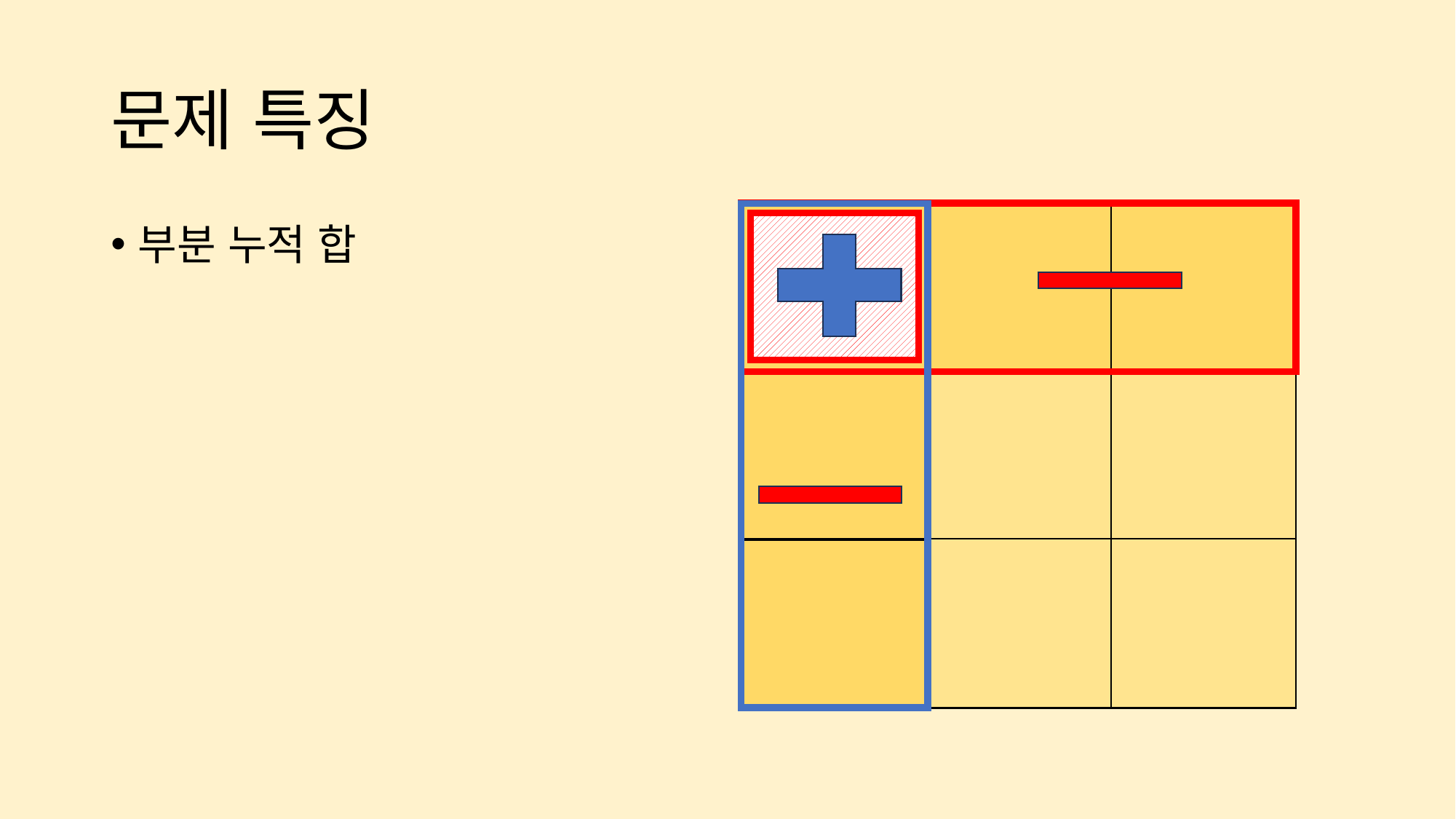

# 문제 특징
|  |  |  |
| --- | --- | --- |
|  |  |  |
|  |  |  |
|  |  |  |
| --- | --- | --- |
|  |  |  |
|  |  |  |

부분 누적 합